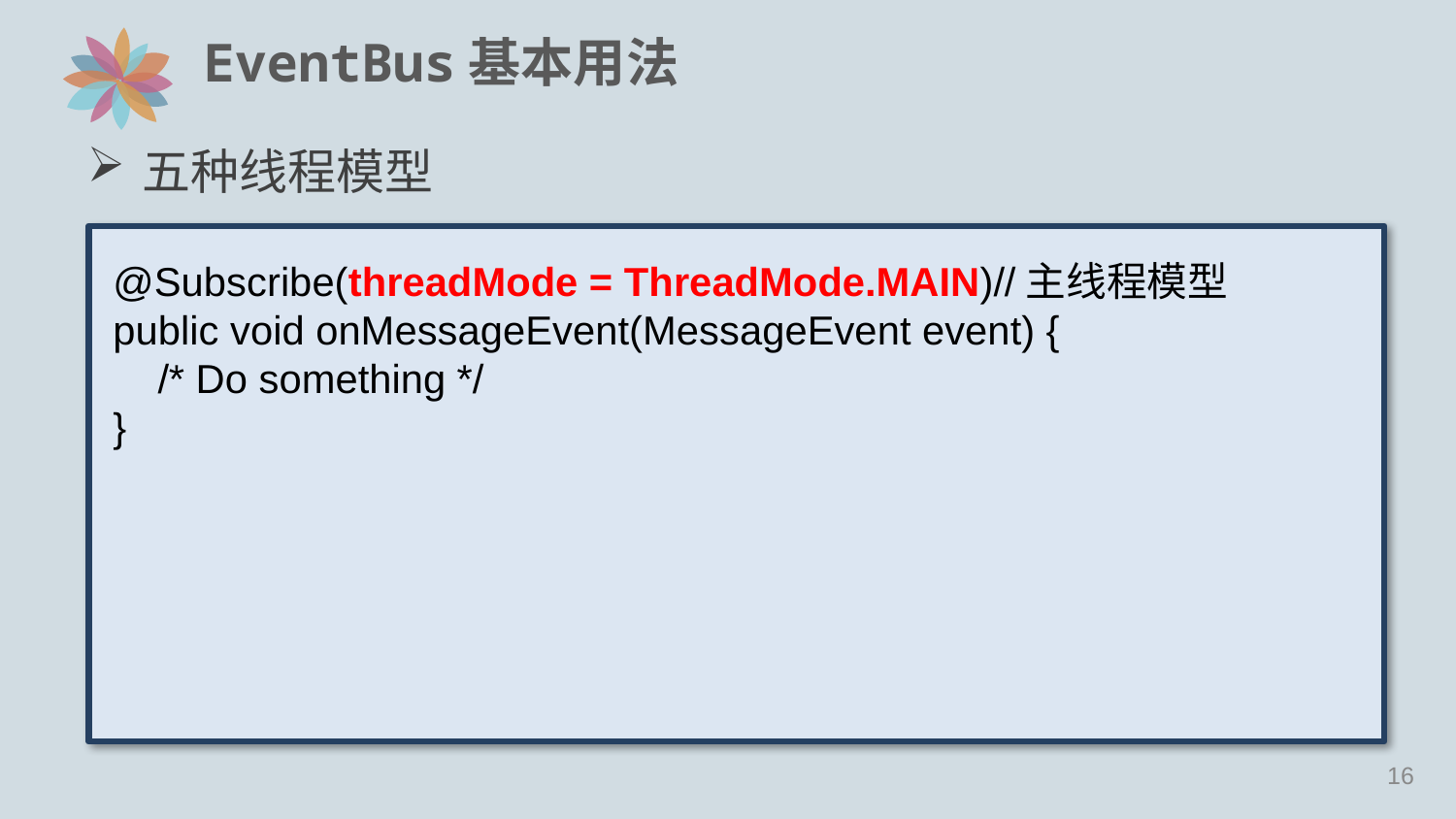

# EventBus基本用法
五种线程模型
@Subscribe(threadMode = ThreadMode.MAIN)//主线程模型
public void onMessageEvent(MessageEvent event) {
    /* Do something */
}
16